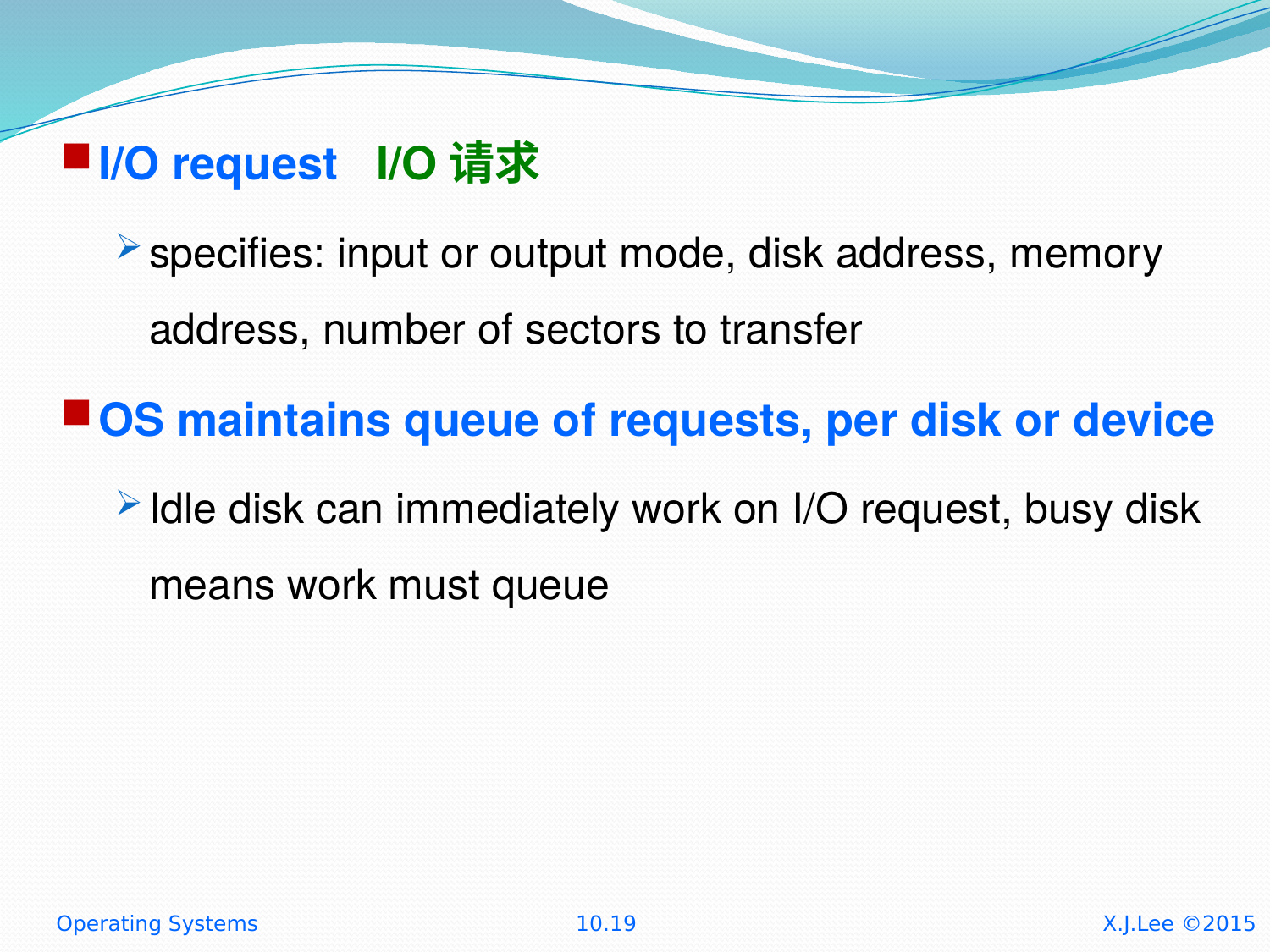

I/O request   I/O请求
specifies: input or output mode, disk address, memory address, number of sectors to transfer
OS maintains queue of requests, per disk or device
Idle disk can immediately work on I/O request, busy disk means work must queue
Operating Systems
10.19
X.J.Lee ©2015